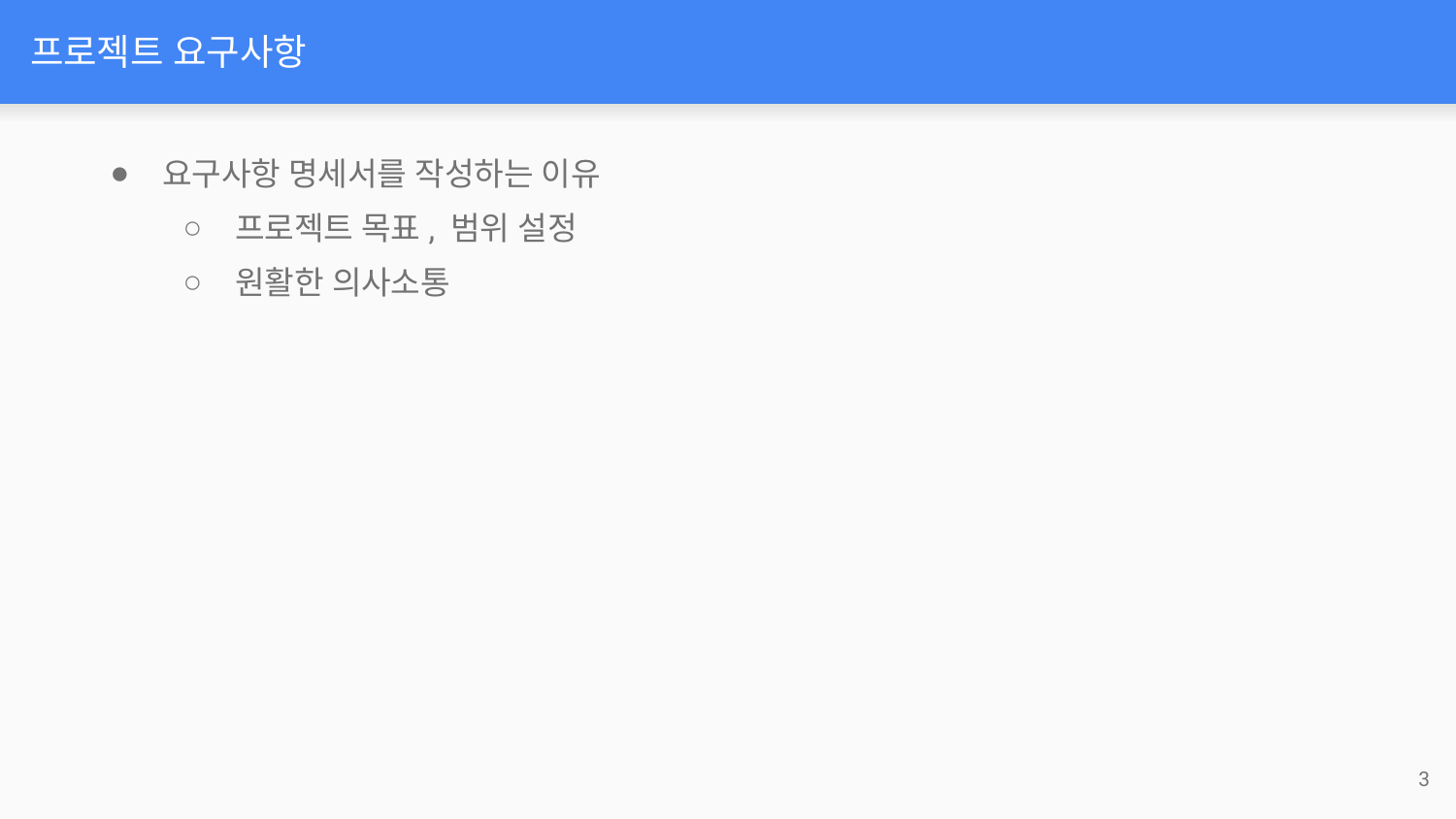

# 프로젝트 요구사항
요구사항 명세서를 작성하는 이유
프로젝트 목표, 범위 설정
원활한 의사소통
3